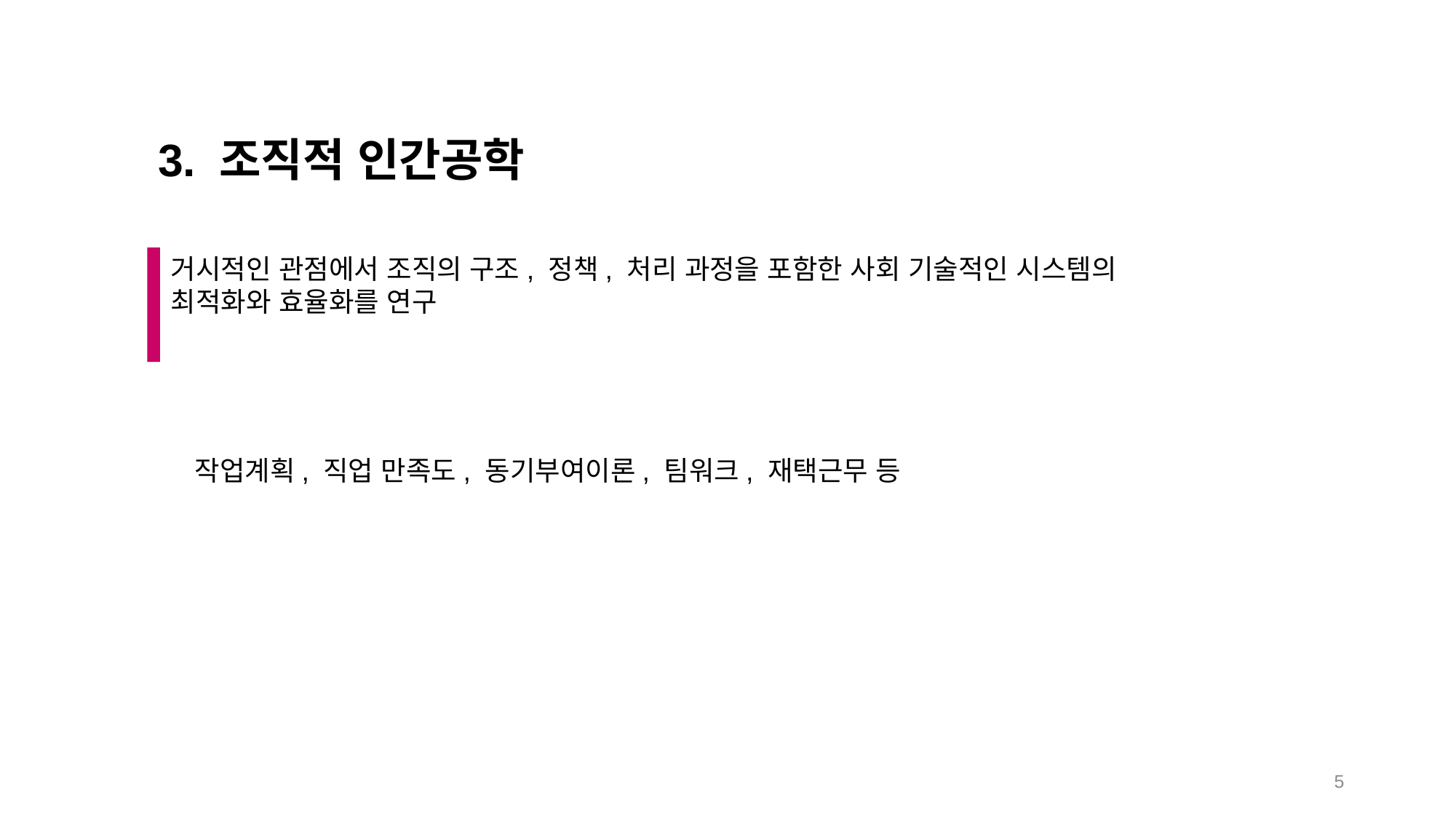

3. 조직적 인간공학
거시적인 관점에서 조직의 구조, 정책, 처리 과정을 포함한 사회 기술적인 시스템의 최적화와 효율화를 연구

작업계획, 직업 만족도, 동기부여이론, 팀워크, 재택근무 등
5